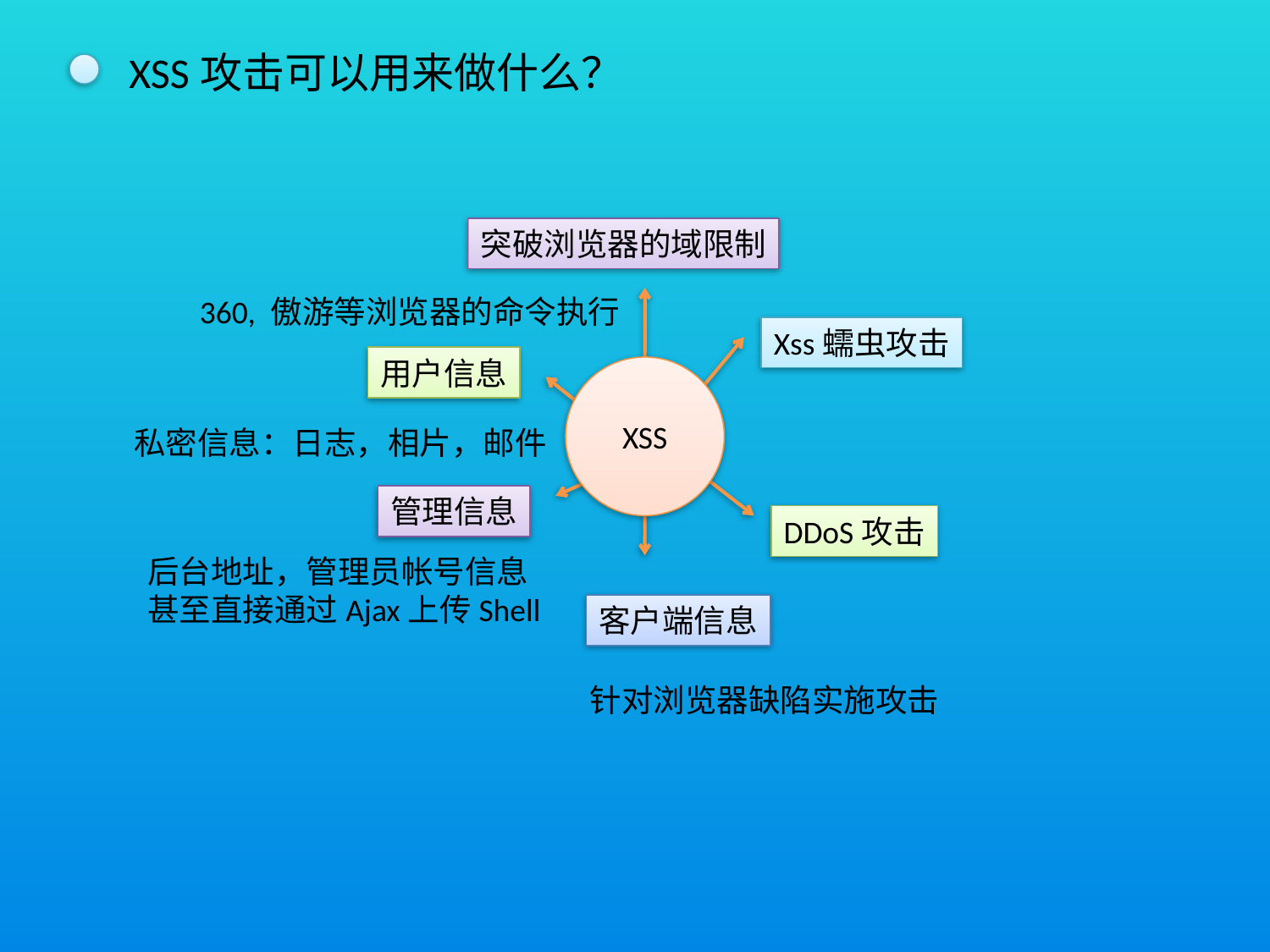

XSS攻击可以用来做什么？

突破浏览器的域限制
360, 傲游等浏览器的命令执行
Xss蠕虫攻击
用户信息
XSS
私密信息：日志，相片，邮件
管理信息
DDoS攻击
后台地址，管理员帐号信息
甚至直接通过Ajax上传Shell
客户端信息
针对浏览器缺陷实施攻击